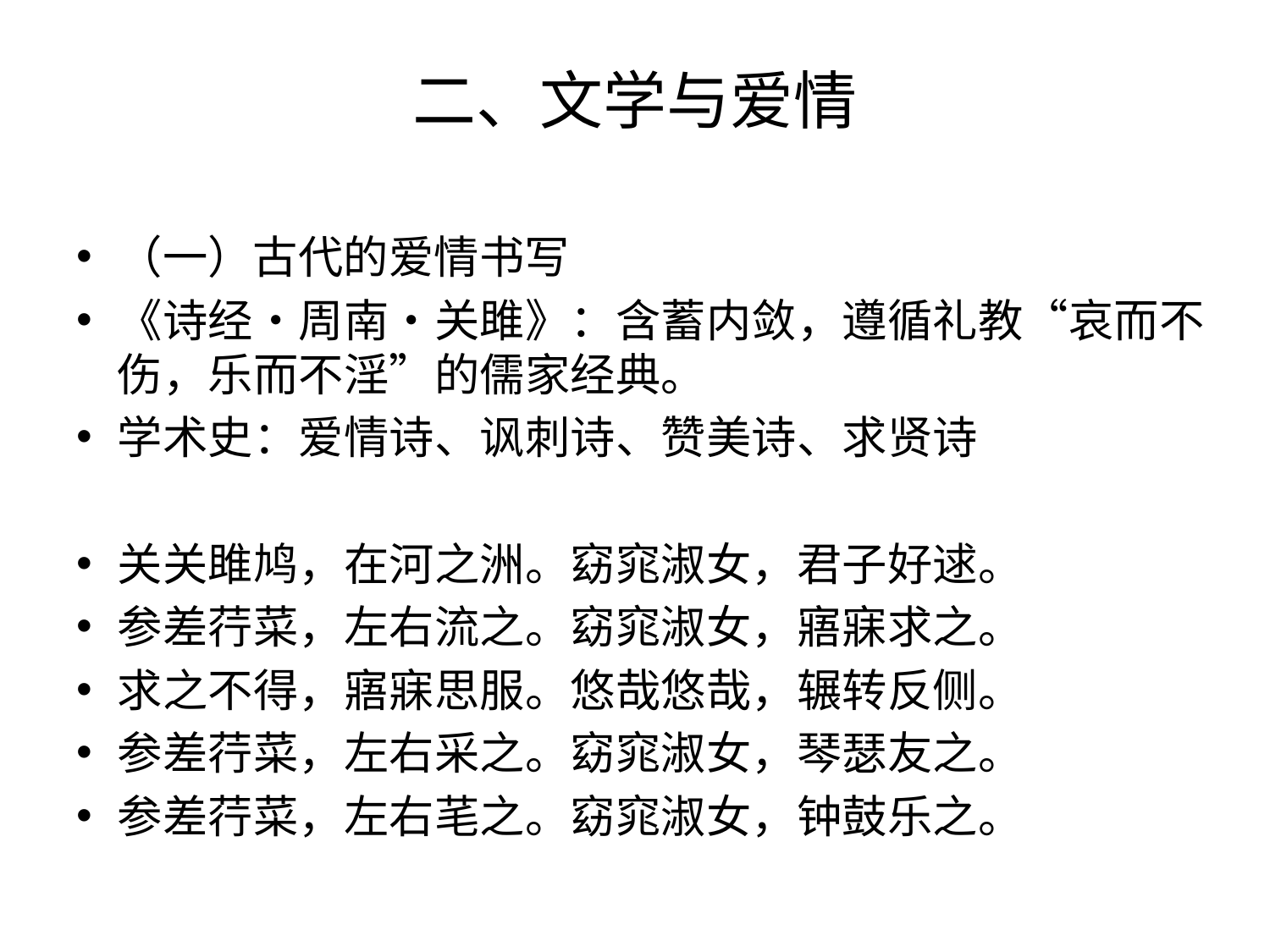

# 二、文学与爱情
（一）古代的爱情书写
《诗经•周南•关雎》：含蓄内敛，遵循礼教“哀而不伤，乐而不淫”的儒家经典。
学术史：爱情诗、讽刺诗、赞美诗、求贤诗

关关雎鸠，在河之洲。窈窕淑女，君子好逑。
参差荇菜，左右流之。窈窕淑女，寤寐求之。
求之不得，寤寐思服。悠哉悠哉，辗转反侧。
参差荇菜，左右采之。窈窕淑女，琴瑟友之。
参差荇菜，左右芼之。窈窕淑女，钟鼓乐之。